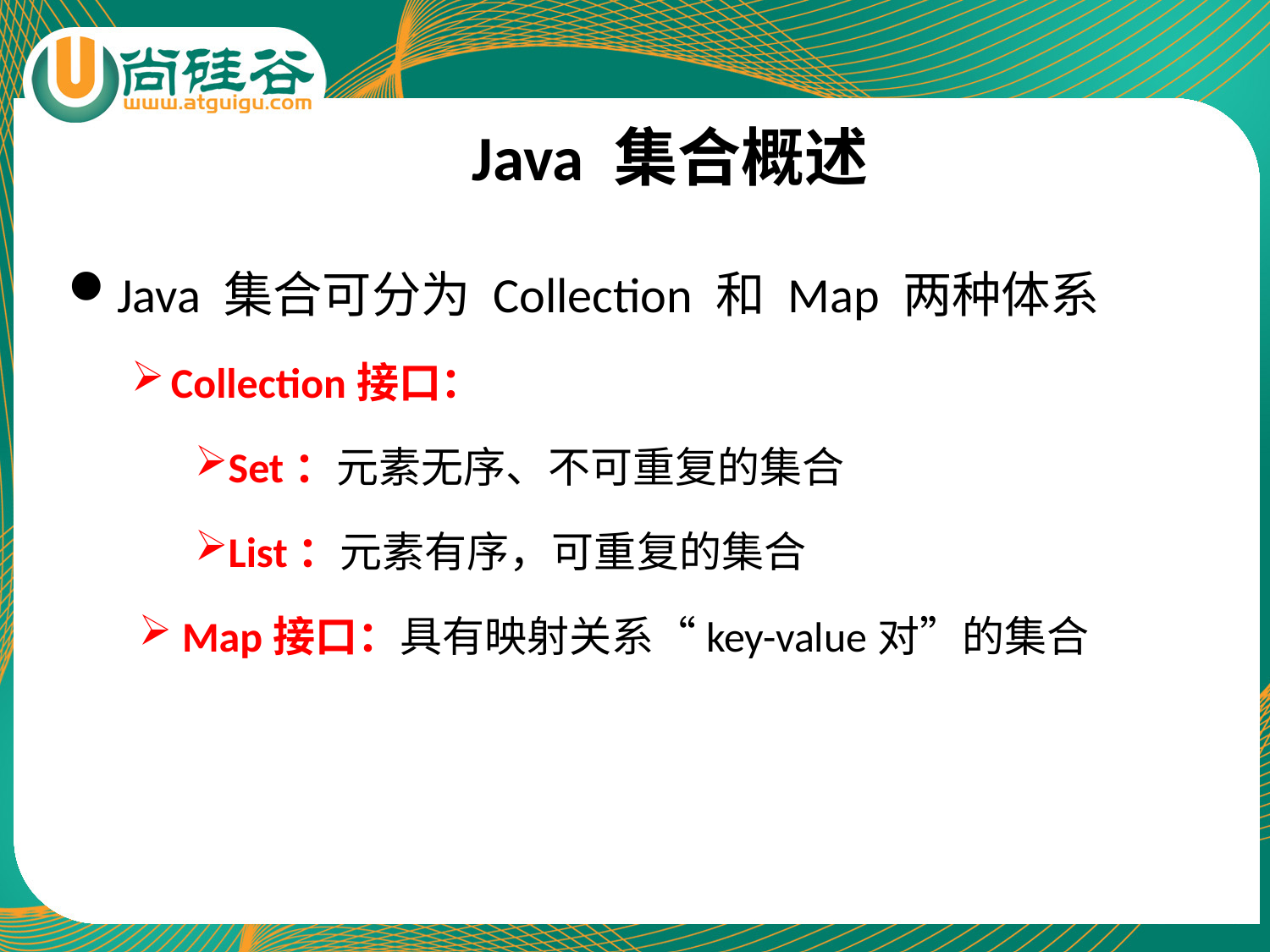

# Java 集合概述

Java 集合可分为 Collection 和 Map 两种体系
Collection接口：
Set：元素无序、不可重复的集合
List：元素有序，可重复的集合
 Map接口：具有映射关系“key-value对”的集合